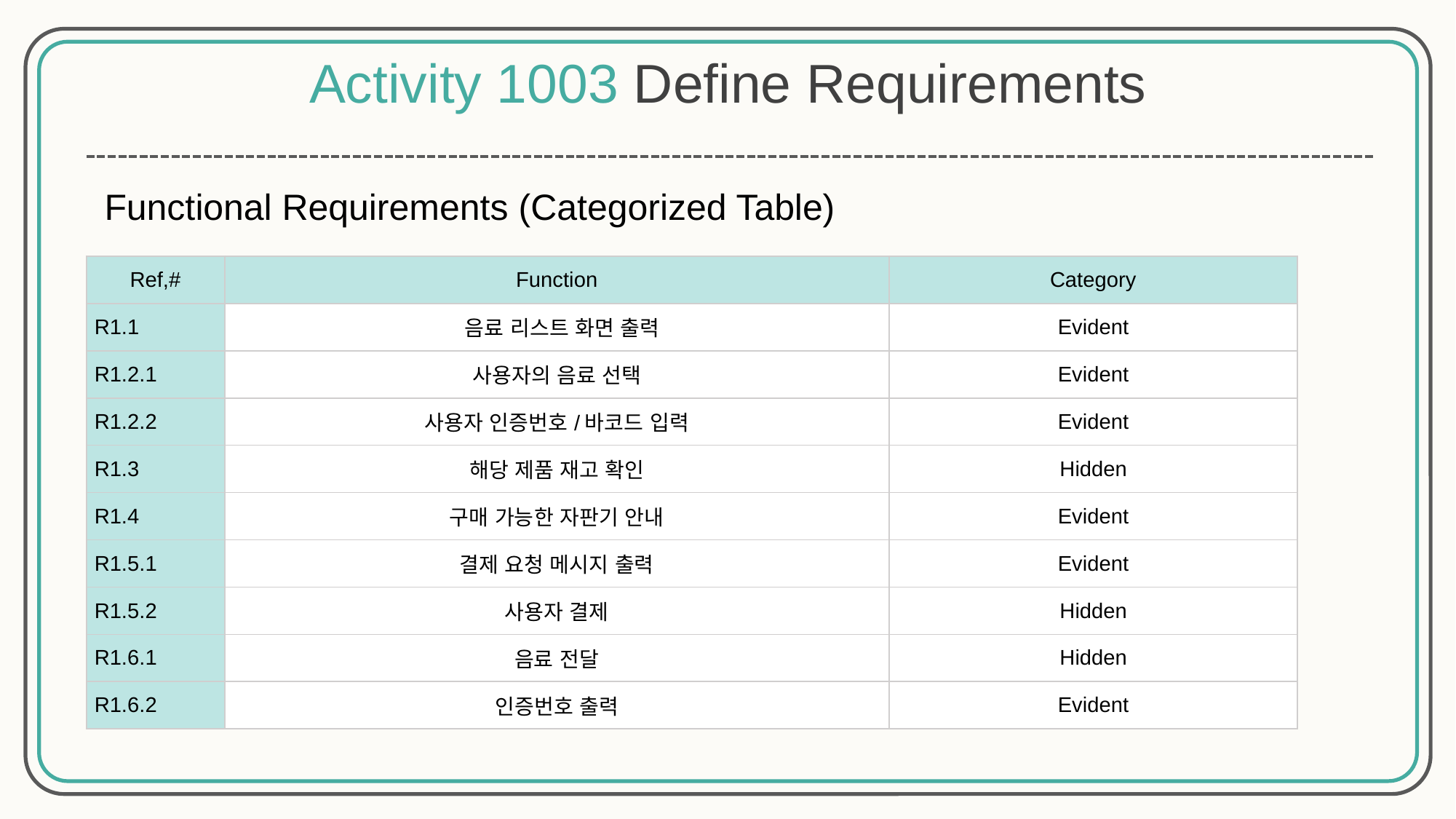

Activity 1003 Define Requirements
Functional Requirements (Categorized Table)
| Ref,# | Function | Category |
| --- | --- | --- |
| R1.1 | 음료 리스트 화면 출력 | Evident |
| R1.2.1 | 사용자의 음료 선택 | Evident |
| R1.2.2 | 사용자 인증번호/바코드 입력 | Evident |
| R1.3 | 해당 제품 재고 확인 | Hidden |
| R1.4 | 구매 가능한 자판기 안내 | Evident |
| R1.5.1 | 결제 요청 메시지 출력 | Evident |
| R1.5.2 | 사용자 결제 | Hidden |
| R1.6.1 | 음료 전달 | Hidden |
| R1.6.2 | 인증번호 출력 | Evident |